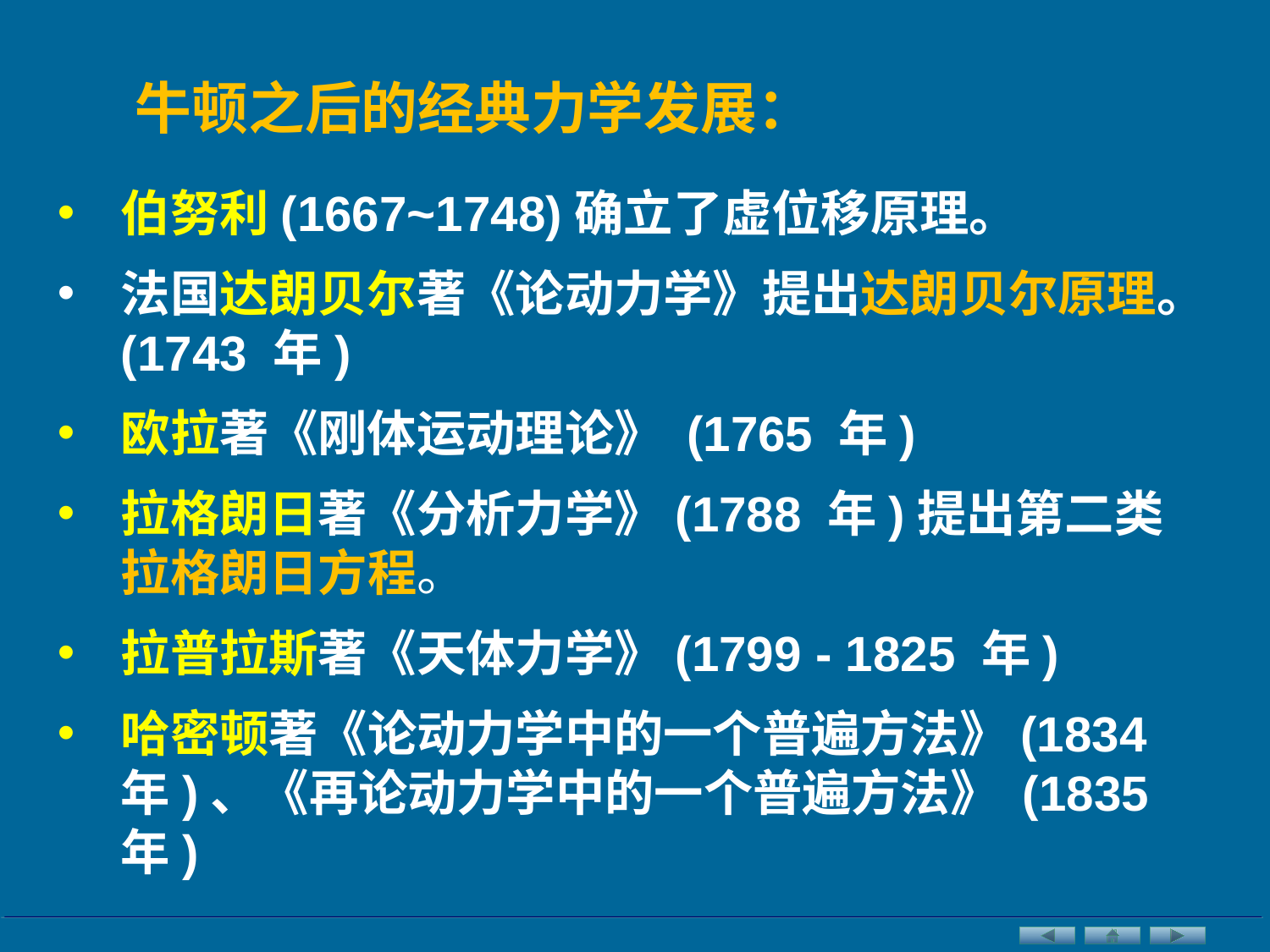

牛顿之后的经典力学发展：
伯努利(1667~1748)确立了虚位移原理。
法国达朗贝尔著《论动力学》提出达朗贝尔原理。 (1743 年)
欧拉著《刚体运动理论》 (1765 年)
拉格朗日著《分析力学》(1788 年)提出第二类拉格朗日方程。
拉普拉斯著《天体力学》(1799 - 1825 年)
哈密顿著《论动力学中的一个普遍方法》(1834 年)、《再论动力学中的一个普遍方法》 (1835 年)